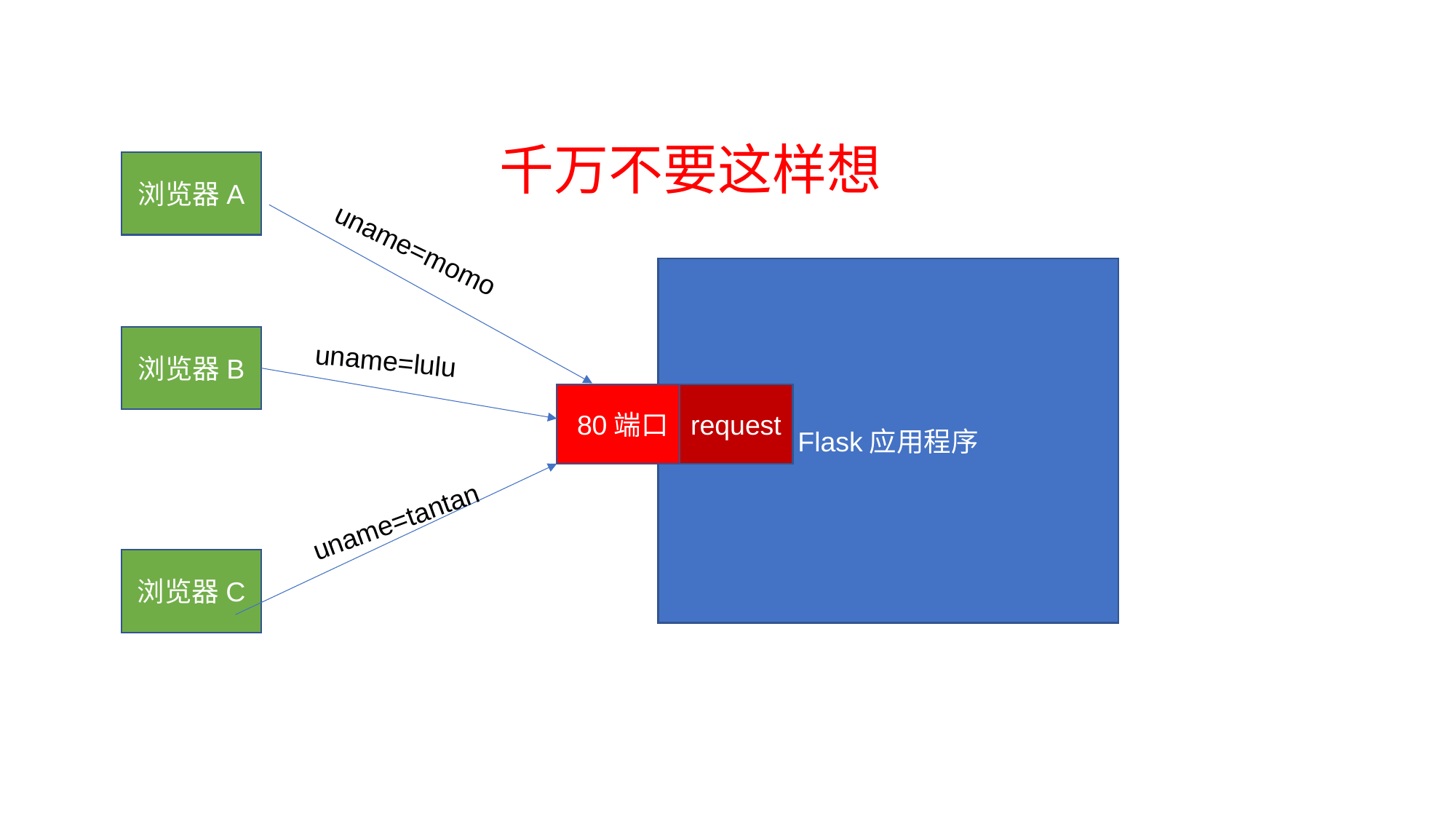

千万不要这样想
浏览器A
uname=momo
Flask应用程序
浏览器B
uname=lulu
80端口
request
uname=tantan
浏览器C